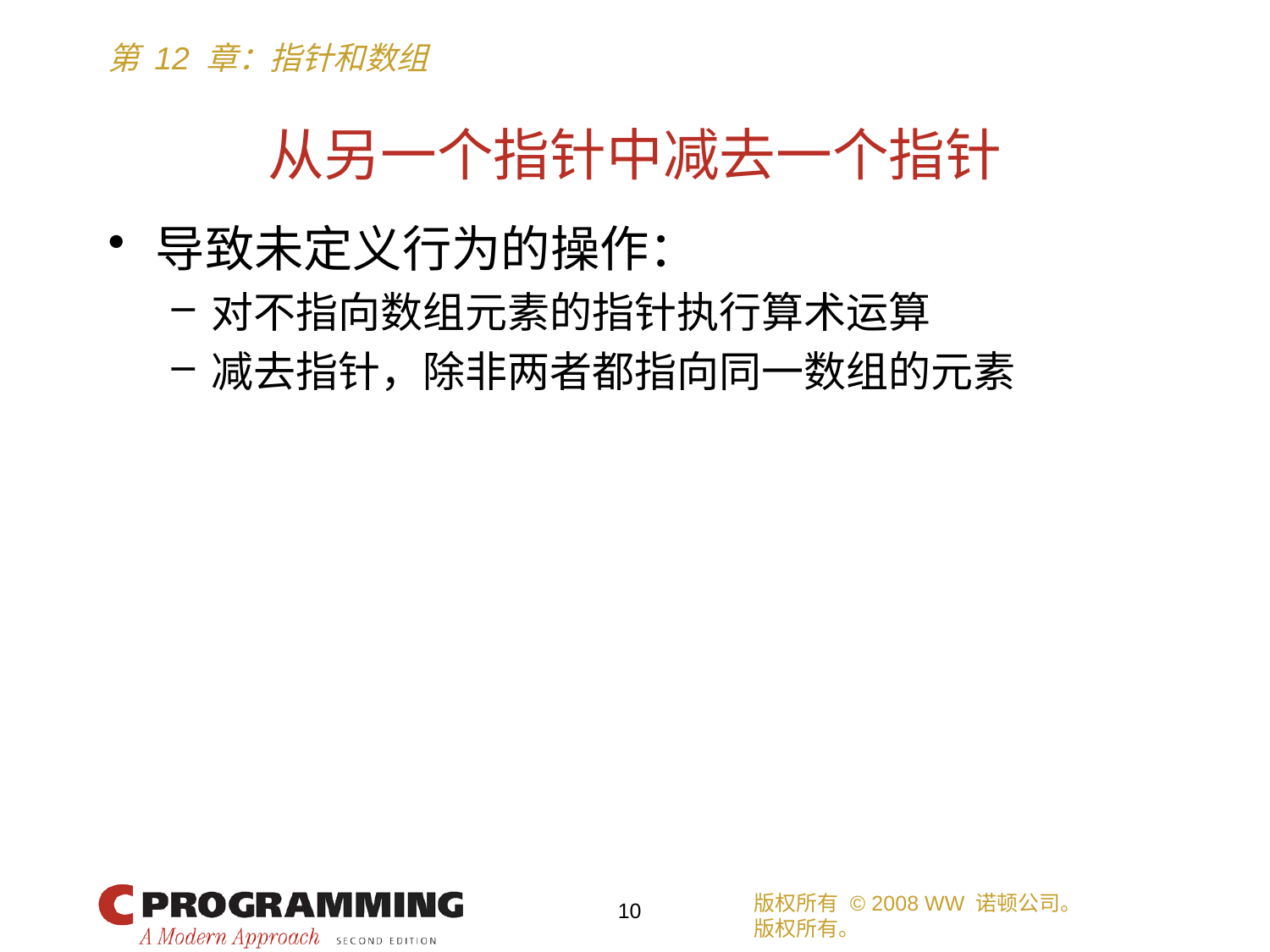

# 从另一个指针中减去一个指针
导致未定义行为的操作：
对不指向数组元素的指针执行算术运算
减去指针，除非两者都指向同一数组的元素
版权所有 © 2008 WW 诺顿公司。
版权所有。
10